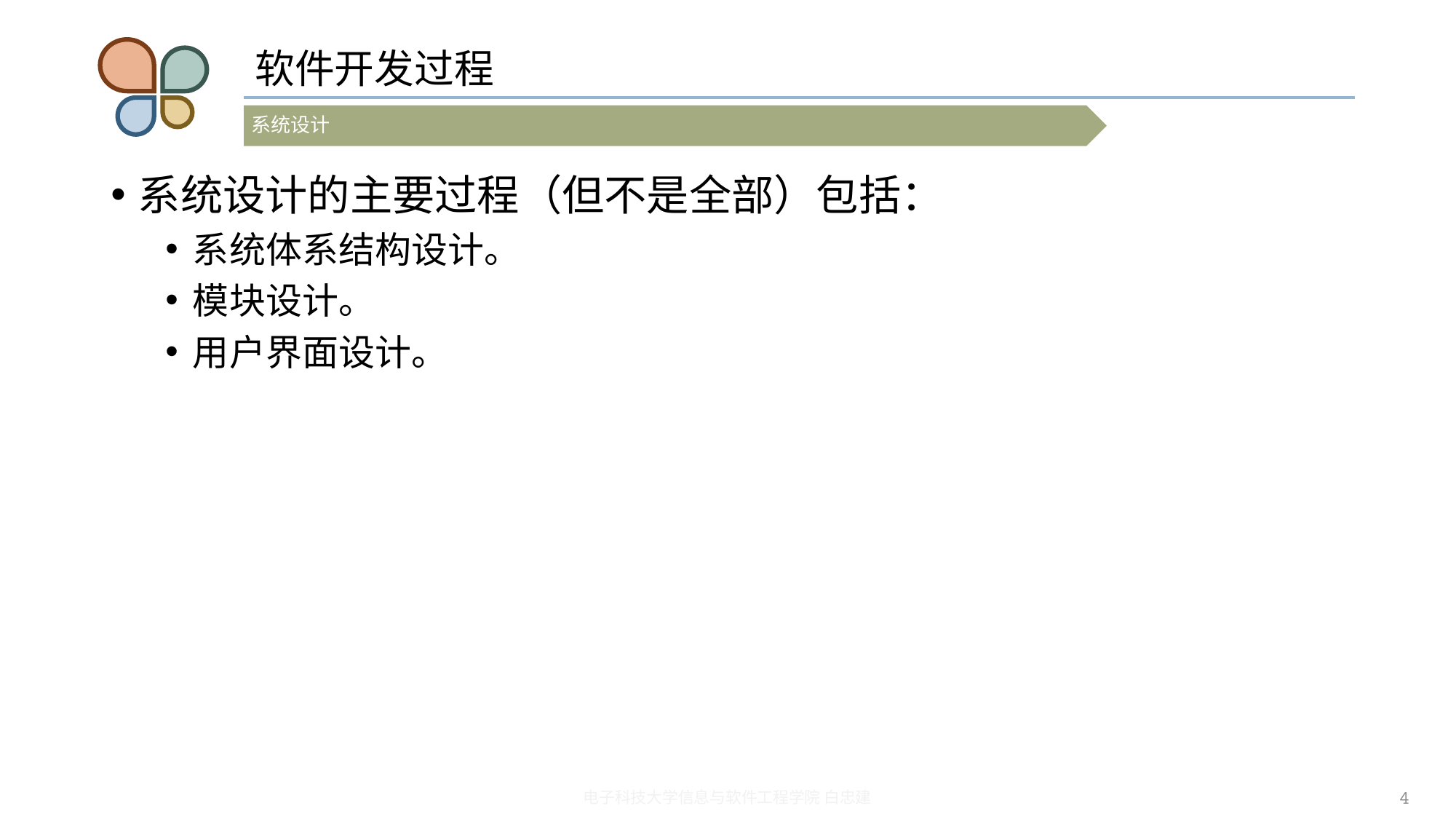

# 软件开发过程
系统设计
系统设计的主要过程（但不是全部）包括：
系统体系结构设计。
模块设计。
用户界面设计。

4